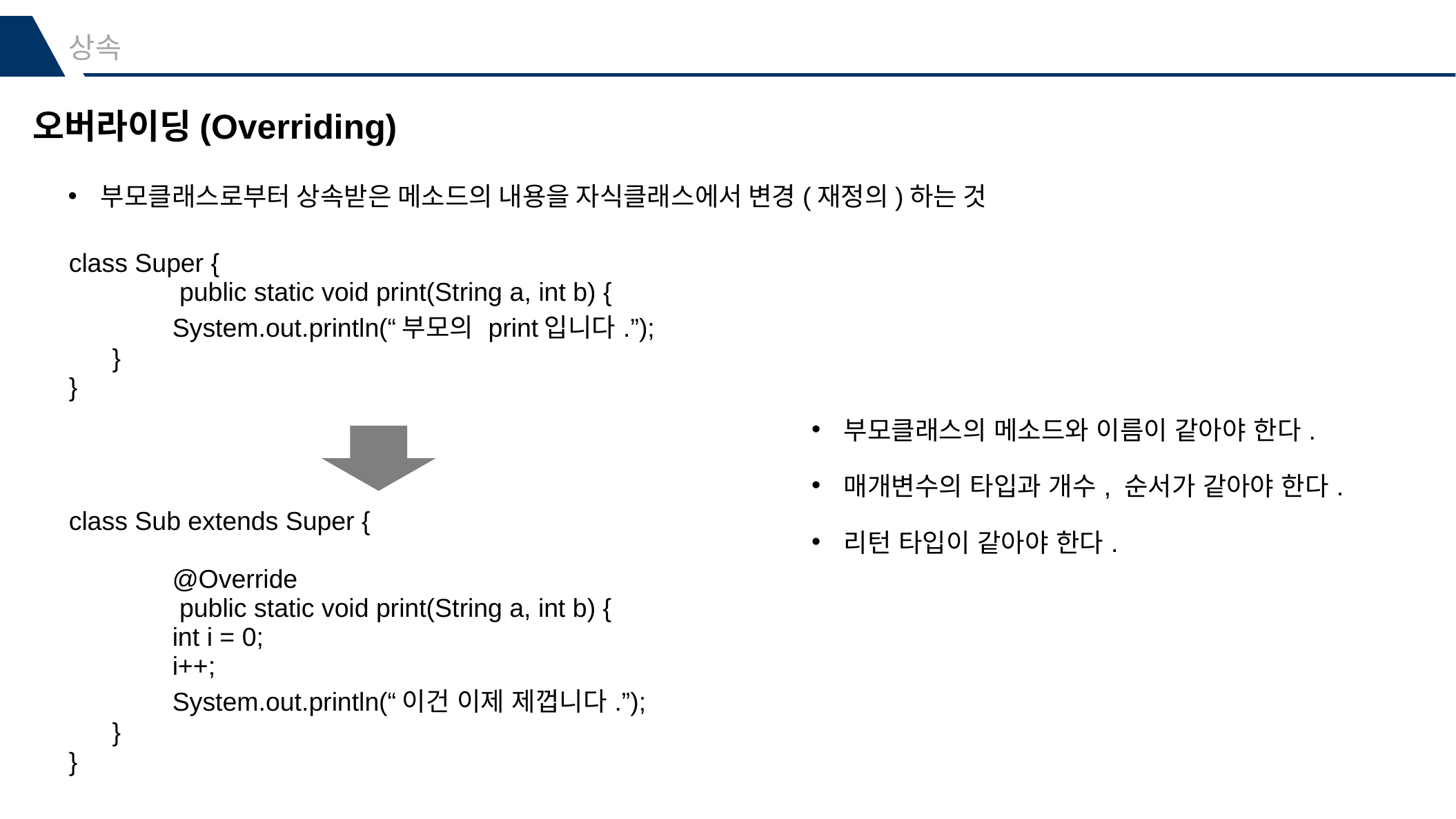

상속

오버라이딩(Overriding)
부모클래스로부터 상속받은 메소드의 내용을 자식클래스에서 변경(재정의)하는 것
| class Super { public static void print(String a, int b) { System.out.println(“부모의 print입니다.”); } } |
| --- |
| 부모클래스의 메소드와 이름이 같아야 한다. 매개변수의 타입과 개수, 순서가 같아야 한다. 리턴 타입이 같아야 한다. |
| --- |

| class Sub extends Super { @Override public static void print(String a, int b) { int i = 0; i++; System.out.println(“이건 이제 제껍니다.”); } } |
| --- |